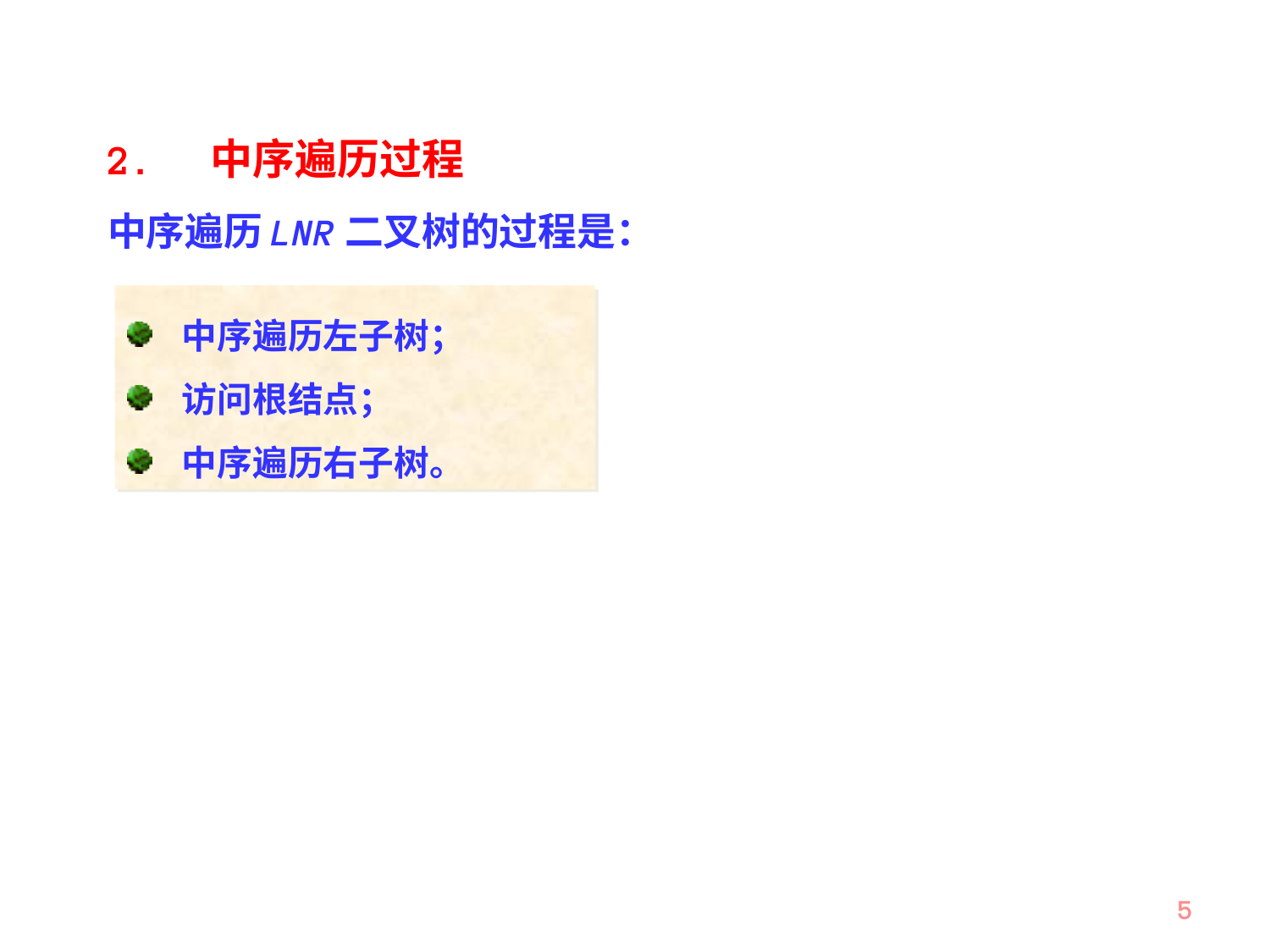

2.  中序遍历过程
中序遍历LNR二叉树的过程是：
  中序遍历左子树；
  访问根结点；
  中序遍历右子树。
5